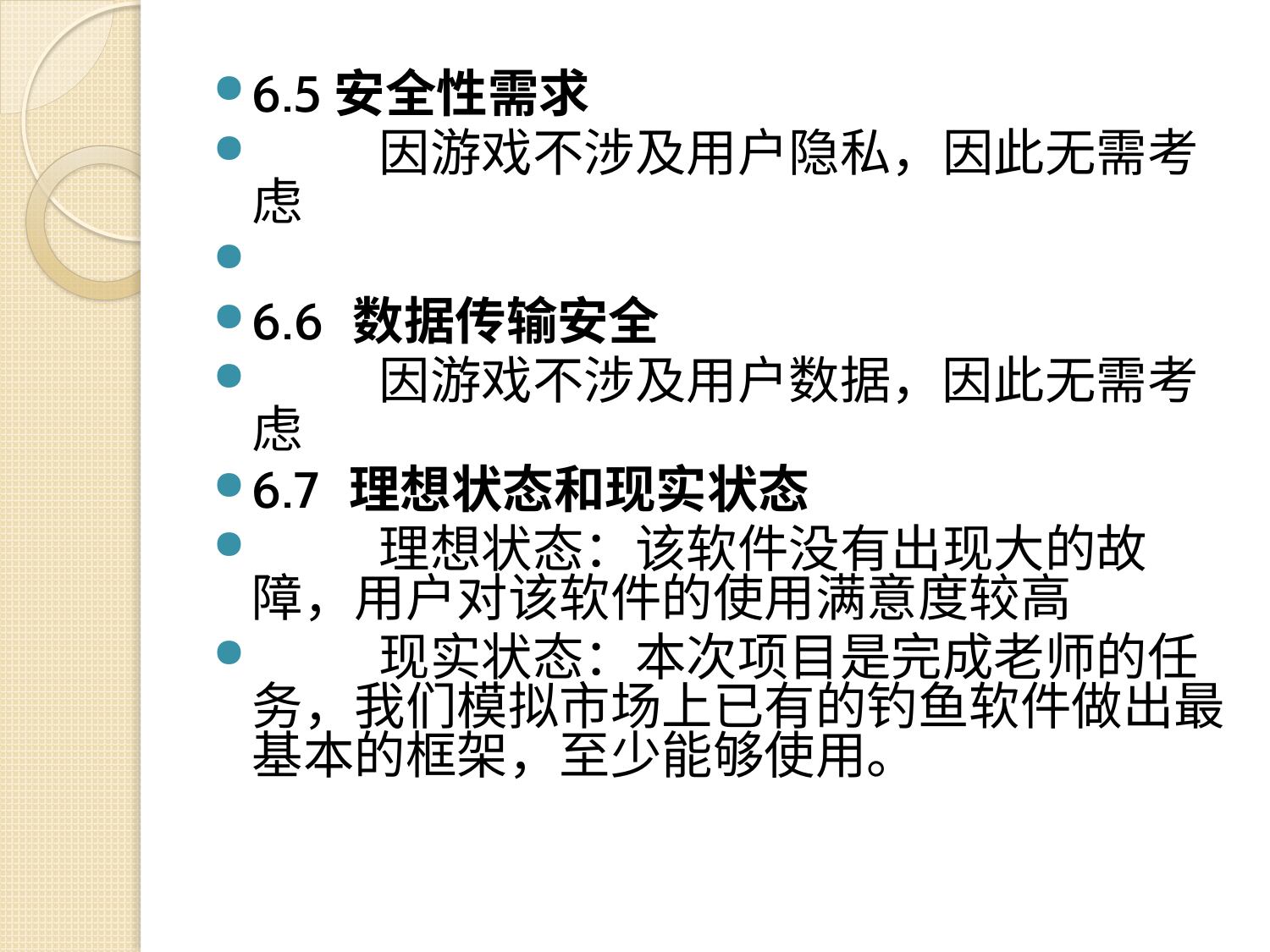

6.5安全性需求
	因游戏不涉及用户隐私，因此无需考虑

6.6 数据传输安全
	因游戏不涉及用户数据，因此无需考虑
6.7 理想状态和现实状态
	理想状态：该软件没有出现大的故障，用户对该软件的使用满意度较高
	现实状态：本次项目是完成老师的任务，我们模拟市场上已有的钓鱼软件做出最基本的框架，至少能够使用。